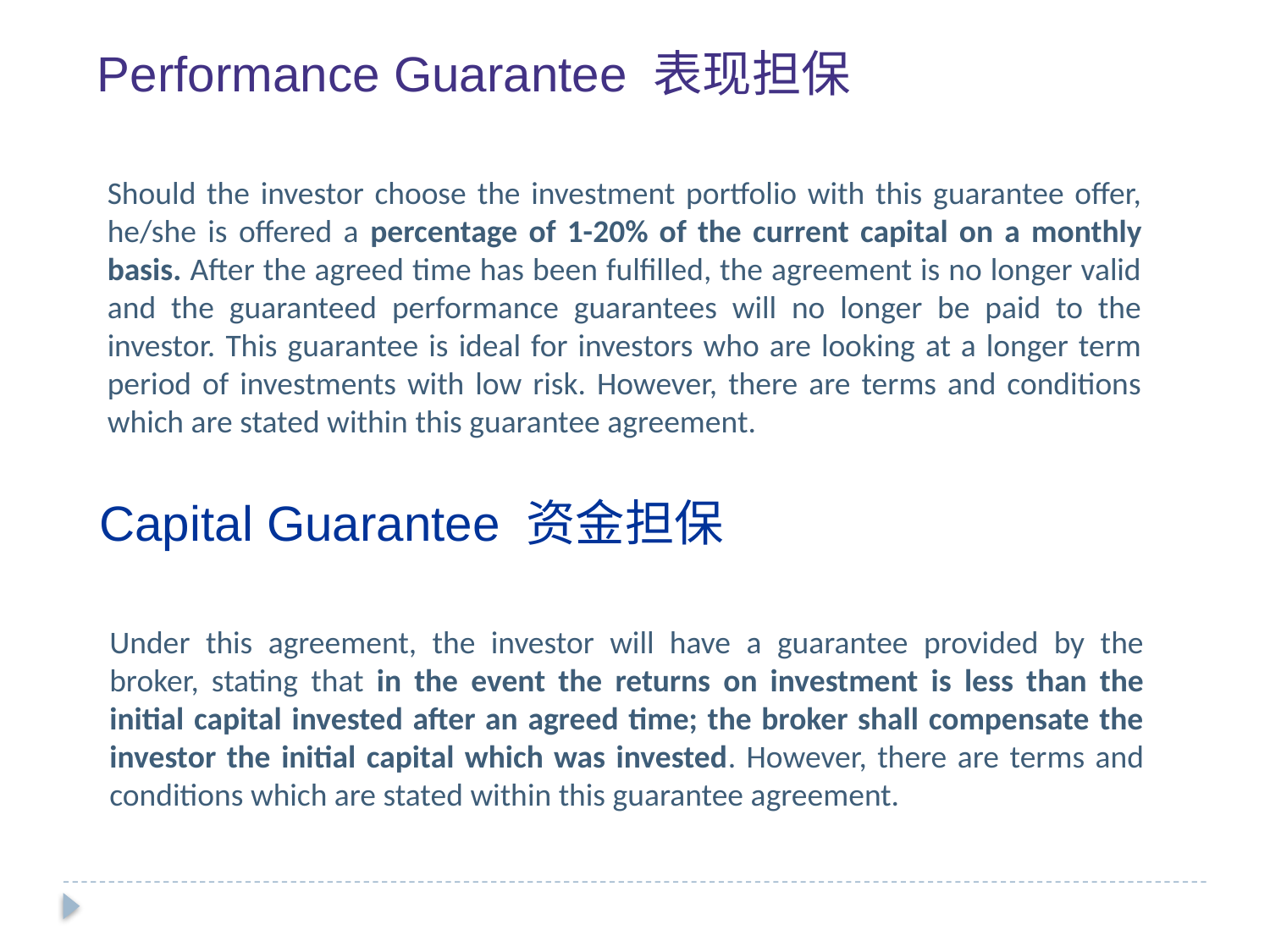

Performance Guarantee 表现担保
Should the investor choose the investment portfolio with this guarantee offer, he/she is offered a percentage of 1-20% of the current capital on a monthly basis. After the agreed time has been fulfilled, the agreement is no longer valid and the guaranteed performance guarantees will no longer be paid to the investor. This guarantee is ideal for investors who are looking at a longer term period of investments with low risk. However, there are terms and conditions which are stated within this guarantee agreement.
Capital Guarantee 资金担保
Under this agreement, the investor will have a guarantee provided by the broker, stating that in the event the returns on investment is less than the initial capital invested after an agreed time; the broker shall compensate the investor the initial capital which was invested. However, there are terms and conditions which are stated within this guarantee agreement.